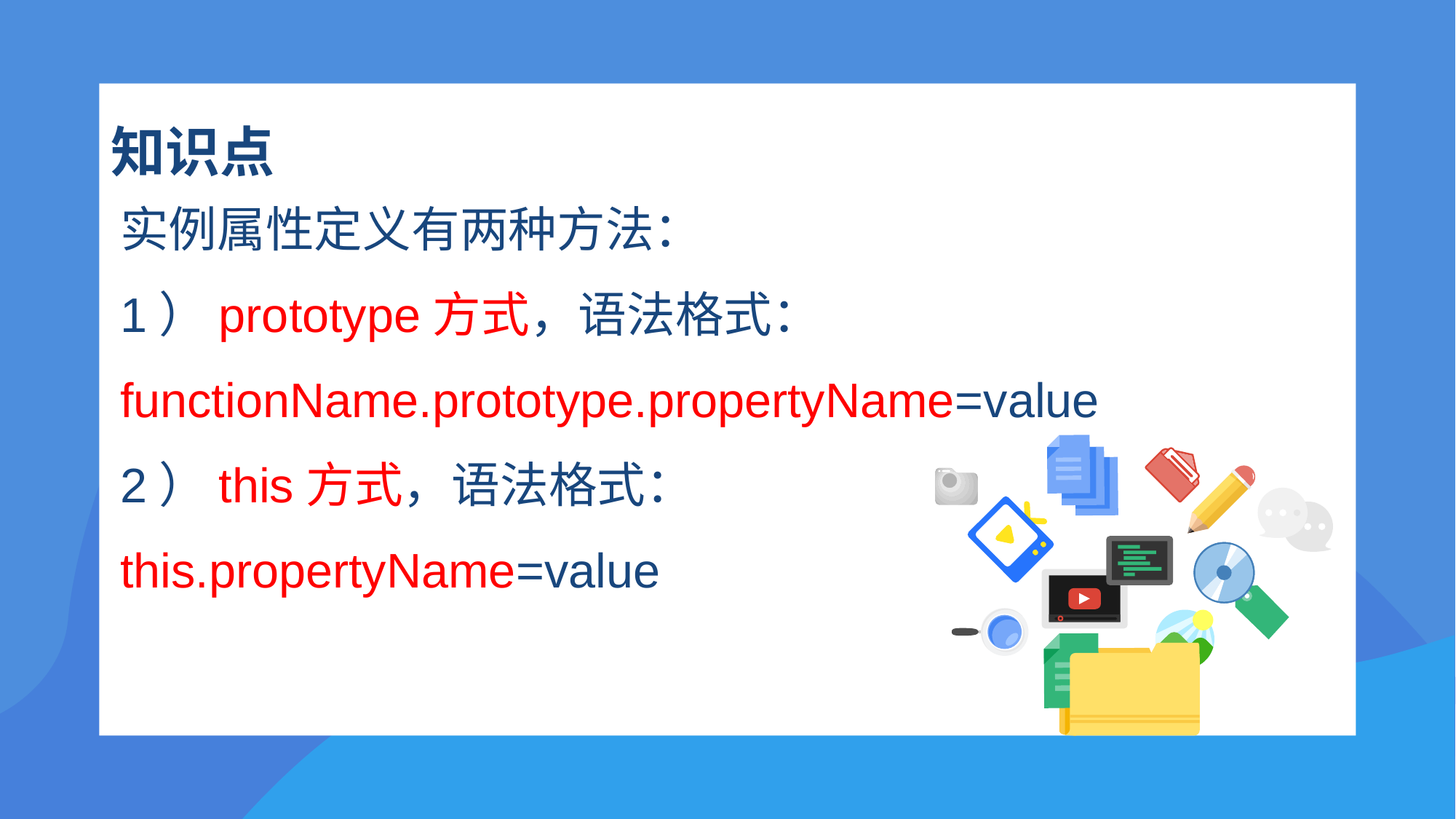

# 知识点
实例属性定义有两种方法：
1）prototype方式，语法格式：
functionName.prototype.propertyName=value
2）this方式，语法格式：
this.propertyName=value